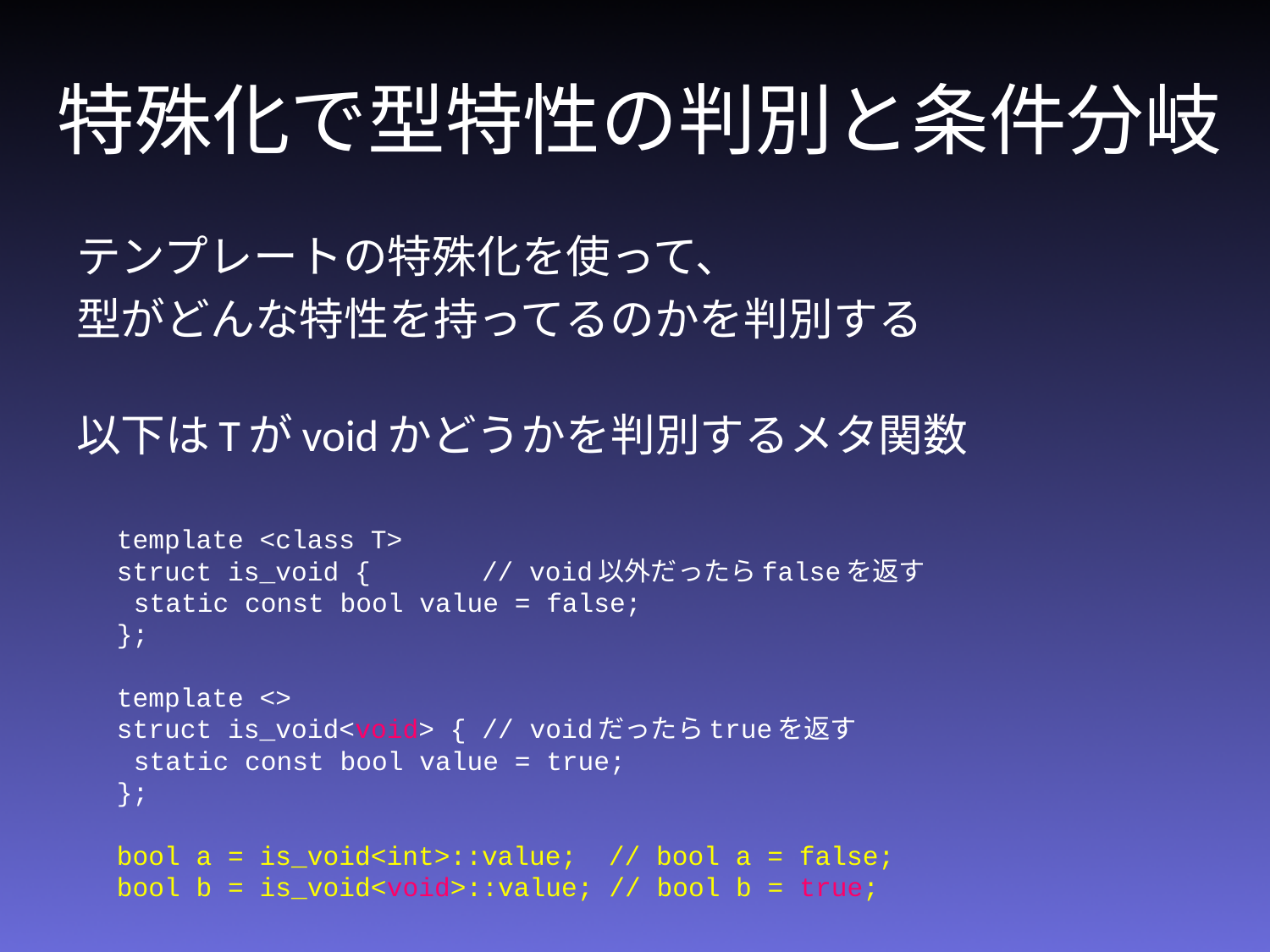

# 特殊化で型特性の判別と条件分岐
テンプレートの特殊化を使って、
型がどんな特性を持ってるのかを判別する
以下はTがvoidかどうかを判別するメタ関数
template <class T>
struct is_void {       // void以外だったらfalseを返す
  static const bool value = false;
};
template <>
struct is_void<void> { // voidだったらtrueを返す
  static const bool value = true;
};
bool a = is_void<int>::value;  // bool a = false;
bool b = is_void<void>::value; // bool b = true;